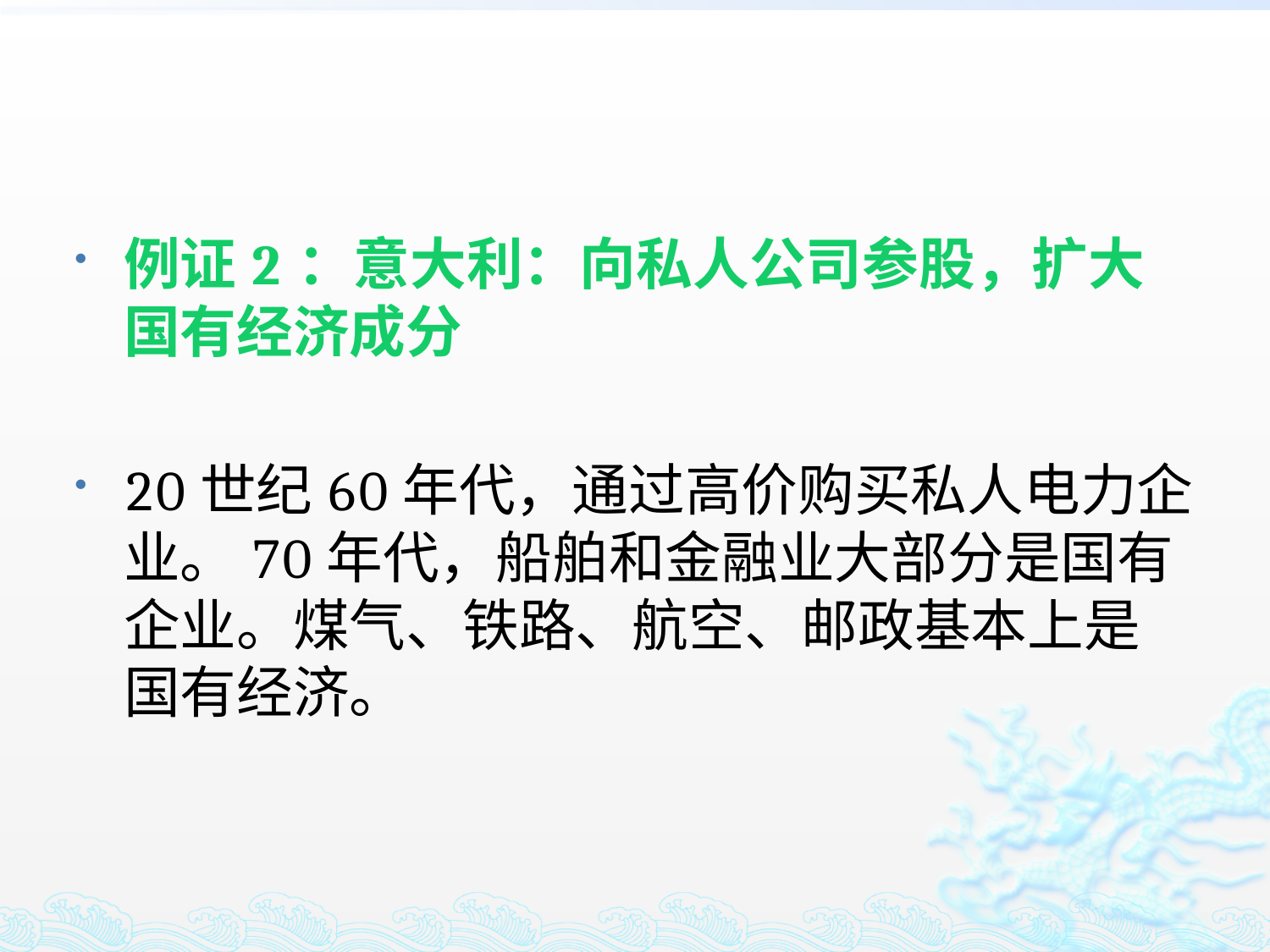

例证2：意大利：向私人公司参股，扩大国有经济成分

20世纪60年代，通过高价购买私人电力企业。70年代，船舶和金融业大部分是国有企业。煤气、铁路、航空、邮政基本上是国有经济。